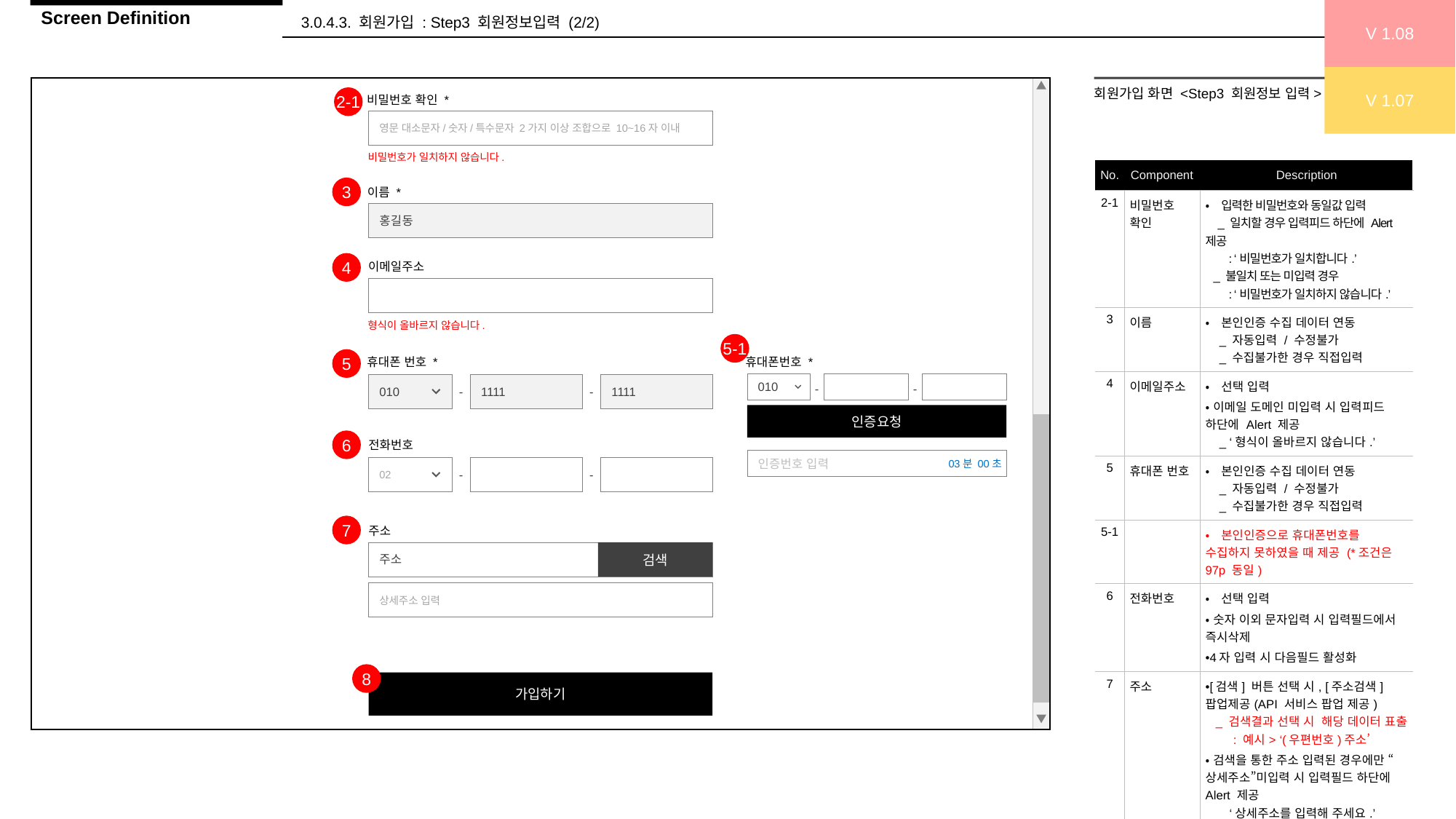

V 1.08
Screen Definition
3.0.4.3. 회원가입 : Step3 회원정보입력 (2/2)
V 1.07

회원가입 화면 <Step3 회원정보 입력>
2-1
비밀번호 확인 *
영문 대소문자/숫자/특수문자 2가지 이상 조합으로 10~16자 이내
비밀번호가 일치하지 않습니다.
| No. | Component | Description |
| --- | --- | --- |
| 2-1 | 비밀번호 확인 | •입력한 비밀번호와 동일값 입력 \_ 일치할 경우 입력피드 하단에 Alert 제공 : ‘비밀번호가 일치합니다.’ \_ 불일치 또는 미입력 경우 : ‘비밀번호가 일치하지 않습니다.’ |
| 3 | 이름 | •본인인증 수집 데이터 연동 \_ 자동입력 / 수정불가 \_ 수집불가한 경우 직접입력 |
| 4 | 이메일주소 | •선택 입력 •이메일 도메인 미입력 시 입력피드 하단에 Alert 제공 \_ ‘형식이 올바르지 않습니다.’ |
| 5 | 휴대폰 번호 | •본인인증 수집 데이터 연동 \_ 자동입력 / 수정불가 \_ 수집불가한 경우 직접입력 |
| 5-1 |  | •본인인증으로 휴대폰번호를 수집하지 못하였을 때 제공 (\*조건은 97p 동일) |
| 6 | 전화번호 | •선택 입력 •숫자 이외 문자입력 시 입력필드에서 즉시삭제 •4자 입력 시 다음필드 활성화 |
| 7 | 주소 | •[검색] 버튼 선택 시, [주소검색] 팝업제공(API 서비스 팝업 제공) \_ 검색결과 선택 시 해당 데이터 표출 : 예시> ‘(우편번호)주소’ •검색을 통한 주소 입력된 경우에만 “상세주소”미입력 시 입력필드 하단에 Alert 제공 \_ ‘상세주소를 입력해 주세요.’ |
| 8 | 가입하기 버튼 | •선택 시, 가입완료 \_ 완료 팝업 제공 : 회원가입이 완료되었습니다. : [확인] 버튼 선택 시 팝업 종료 (다음단계 화면으로 이동) •필수입력항목 미입력 시 Alert 제공 \_ ‘(항목명)를 입력해 주세요.’ |
3
이름 *
홍길동
4
이메일주소

형식이 올바르지 않습니다.
5-1
5
휴대폰 번호 *
휴대폰번호 *

010

-
-
인증요청
인증번호 입력
03분 00초
1111
1111
010

-
-
6
전화번호

02

-
-
7
주소
주소
검색
상세주소 입력
8
가입하기